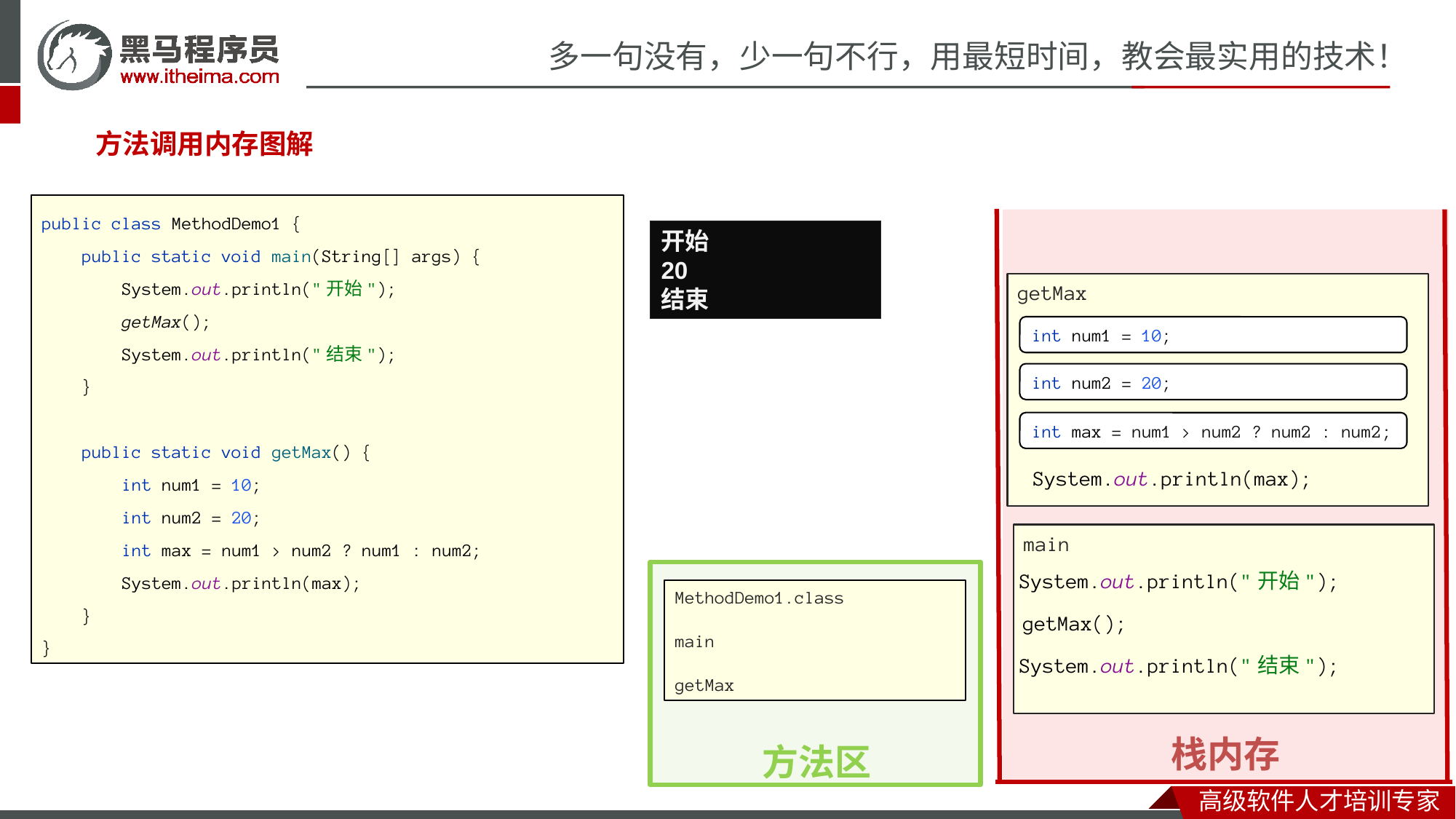

#
方法调用内存图解
public class MethodDemo1 {
    public static void main(String[] args) {
        System.out.println("开始");
        getMax();
        System.out.println("结束");
    }
    public static void getMax() {
        int num1 = 10;
        int num2 = 20;
        int max = num1 > num2 ? num1 : num2;
        System.out.println(max);
    }
}

栈内存
开始
开始
20
开始
20
结束
getMax

int num1 = 10;
int num2 = 20;
int max = num1 > num2 ? num2 : num2;
System.out.println(max);
main

方法区
System.out.println("开始");
MethodDemo1.class

main

getMax
getMax();
System.out.println("结束");